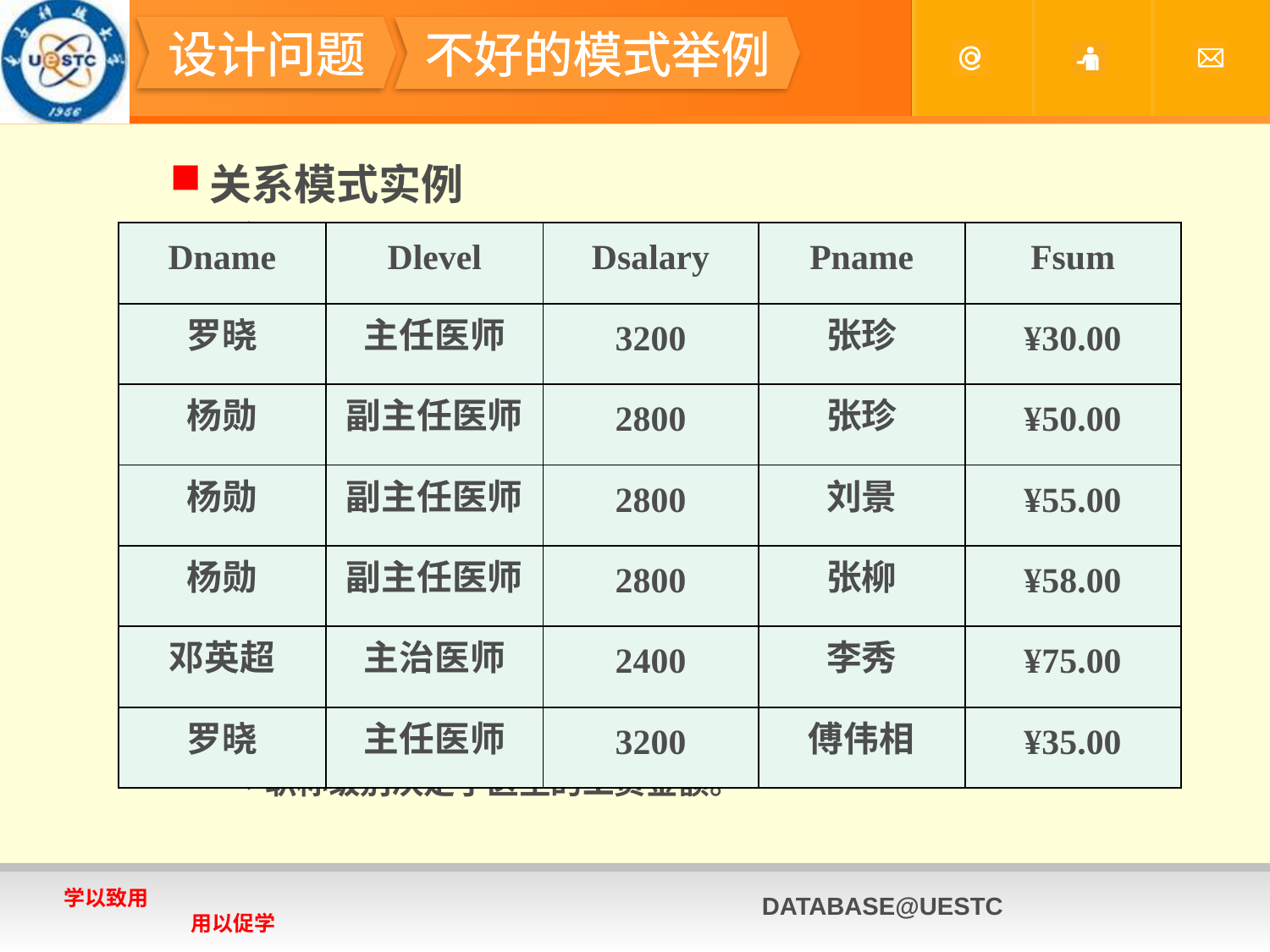

#
设计问题
不好的模式举例
关系模式实例
设有一个医生与患者之间的就诊关系模式R（Dname，Dlevel，Dsal，Pname，Fsum），其属性分别表示医生姓名、医生职称级别、医生工资、患者姓名、诊治费用。
R上的语义：
假设医生和患者的姓名分别都是唯一的。
医生与患者之间是多对多的关系，即医生可以为不同的患者看病，同时患者可以选择不同的医生。假设同一名患者不看相同的医生，即可以选择Dname和Pname作为就诊关系模式R的主键。
一位患者每次就诊都有一个花销总金额。
每位医生具有相应的职称级别。
职称级别决定了医生的工资金额。

| Dname | Dlevel | Dsalary | Pname | Fsum |
| --- | --- | --- | --- | --- |
| 罗晓 | 主任医师 | 3200 | 张珍 | ¥30.00 |
| 杨勋 | 副主任医师 | 2800 | 张珍 | ¥50.00 |
| 杨勋 | 副主任医师 | 2800 | 刘景 | ¥55.00 |
| 杨勋 | 副主任医师 | 2800 | 张柳 | ¥58.00 |
| 邓英超 | 主治医师 | 2400 | 李秀 | ¥75.00 |
| 罗晓 | 主任医师 | 3200 | 傅伟相 | ¥35.00 |